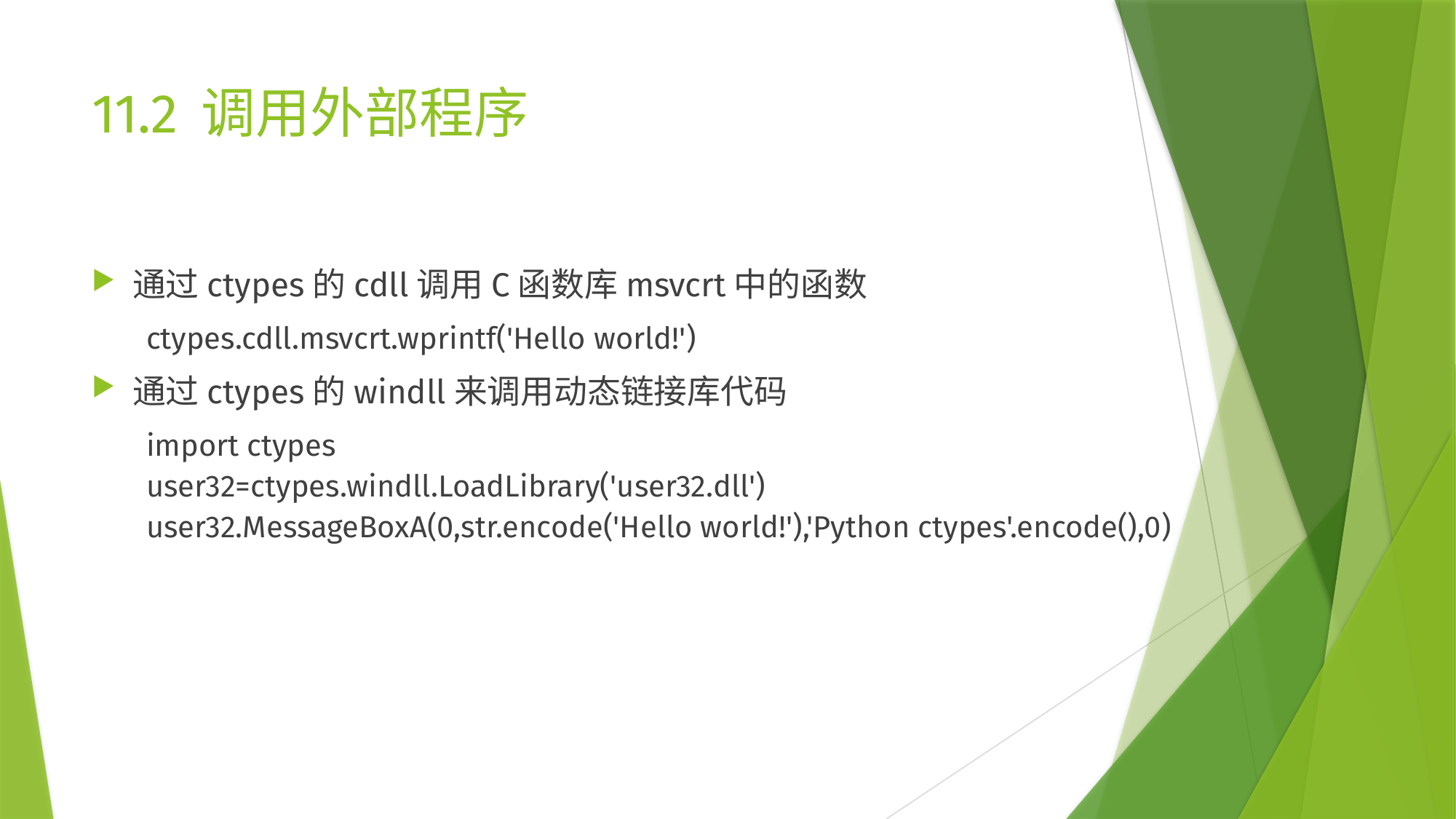

# 11.2	调用外部程序
通过ctypes的cdll调用C函数库msvcrt中的函数
ctypes.cdll.msvcrt.wprintf('Hello world!')
通过ctypes的windll来调用动态链接库代码
import ctypes
user32=ctypes.windll.LoadLibrary('user32.dll')
user32.MessageBoxA(0,str.encode('Hello world!'),'Python ctypes'.encode(),0)